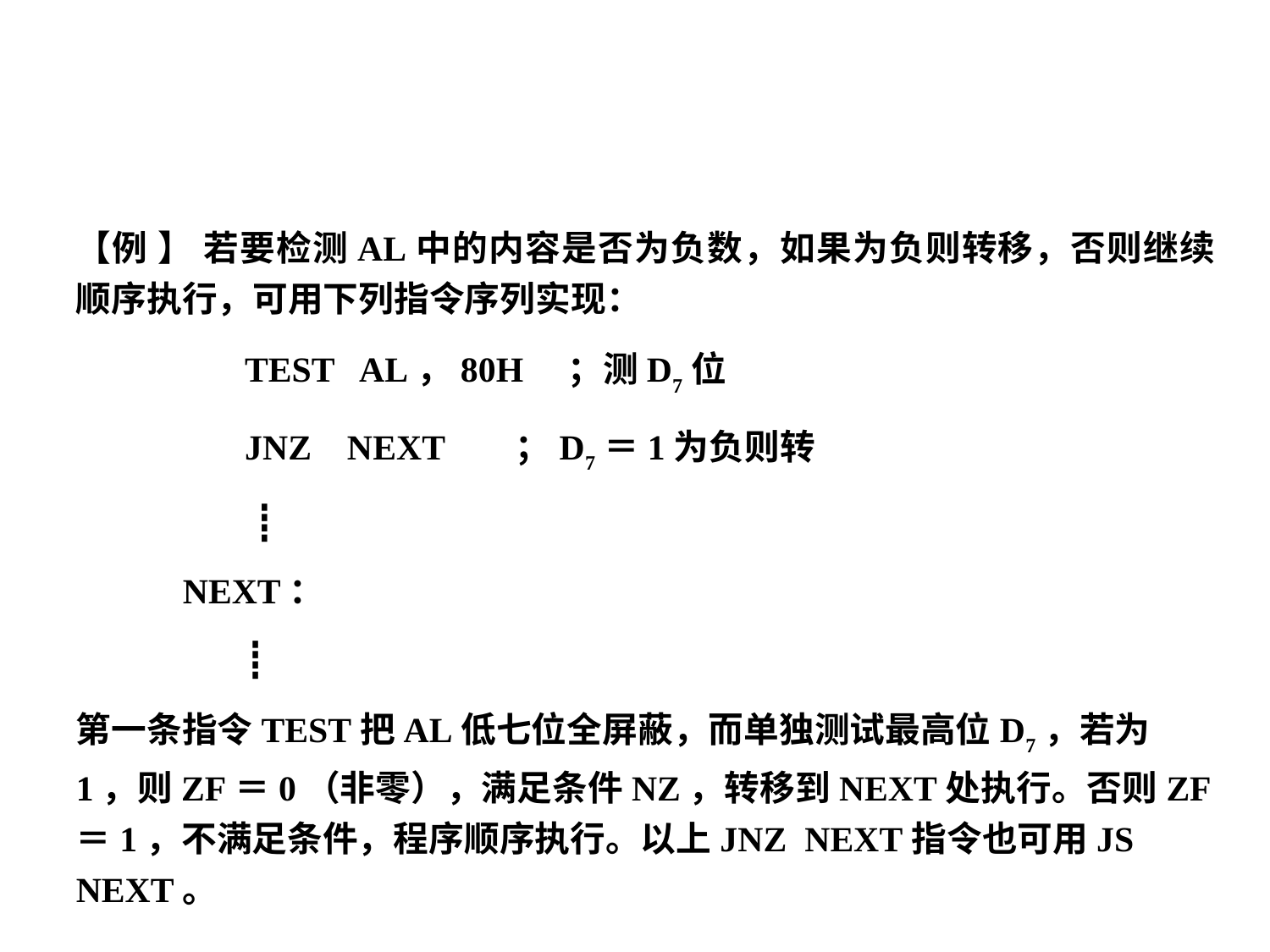

#
【例 】 若要检测AL中的内容是否为负数，如果为负则转移，否则继续顺序执行，可用下列指令序列实现：
                   TEST   AL，80H    ；测D7位
                   JNZ    NEXT       ；D7＝1为负则转
                    ┋
            NEXT：
                   ┋
第一条指令TEST把AL低七位全屏蔽，而单独测试最高位D7，若为1，则ZF＝0（非零），满足条件NZ，转移到NEXT处执行。否则ZF＝1，不满足条件，程序顺序执行。以上JNZ  NEXT指令也可用JS  NEXT。